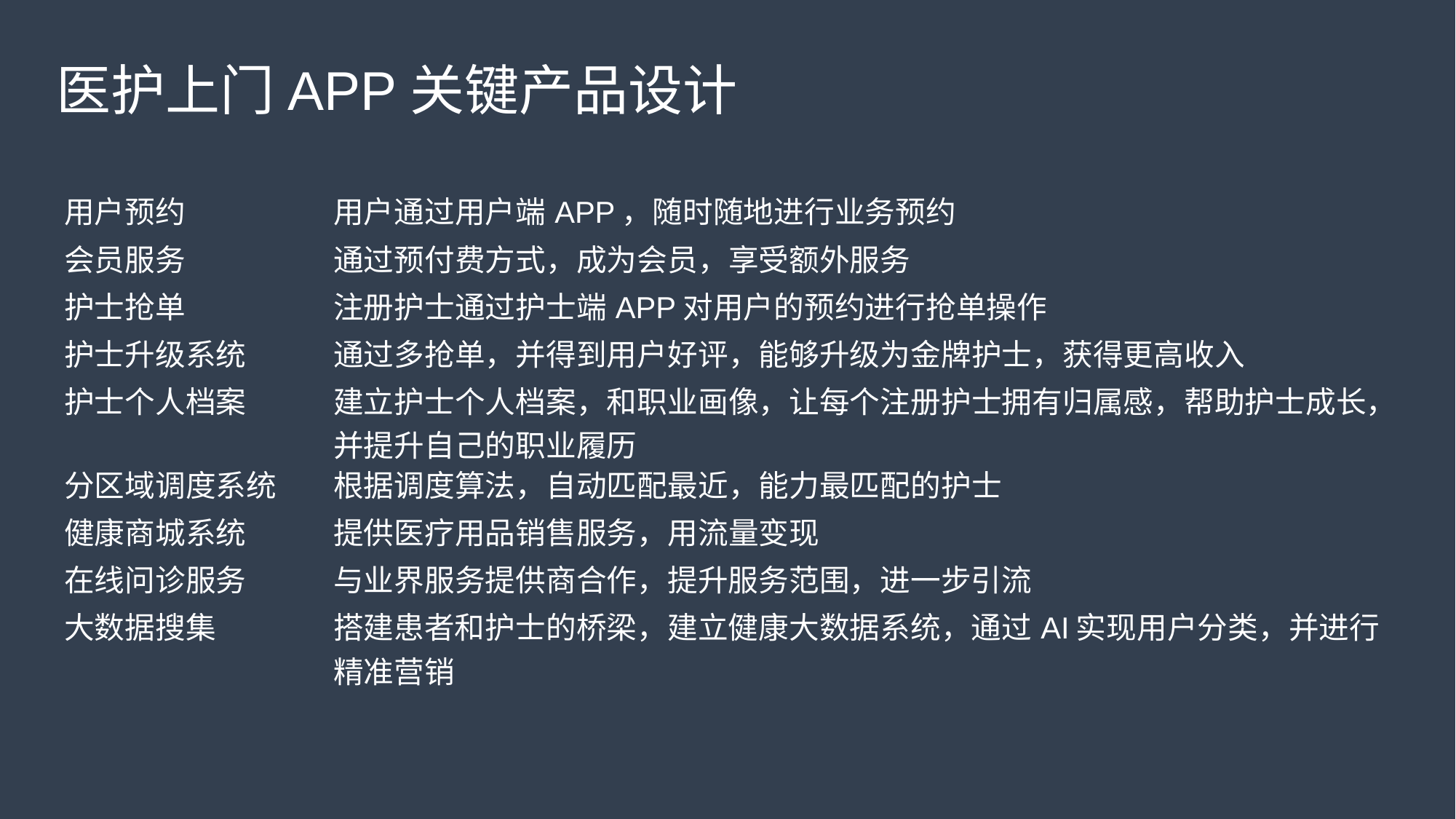

医护上门APP关键产品设计
| 用户预约 | 用户通过用户端APP，随时随地进行业务预约 |
| --- | --- |
| 会员服务 | 通过预付费方式，成为会员，享受额外服务 |
| 护士抢单 | 注册护士通过护士端APP对用户的预约进行抢单操作 |
| 护士升级系统 | 通过多抢单，并得到用户好评，能够升级为金牌护士，获得更高收入 |
| 护士个人档案 | 建立护士个人档案，和职业画像，让每个注册护士拥有归属感，帮助护士成长，并提升自己的职业履历 |
| 分区域调度系统 | 根据调度算法，自动匹配最近，能力最匹配的护士 |
| 健康商城系统 | 提供医疗用品销售服务，用流量变现 |
| 在线问诊服务 | 与业界服务提供商合作，提升服务范围，进一步引流 |
| 大数据搜集 | 搭建患者和护士的桥梁，建立健康大数据系统，通过AI实现用户分类，并进行精准营销 |